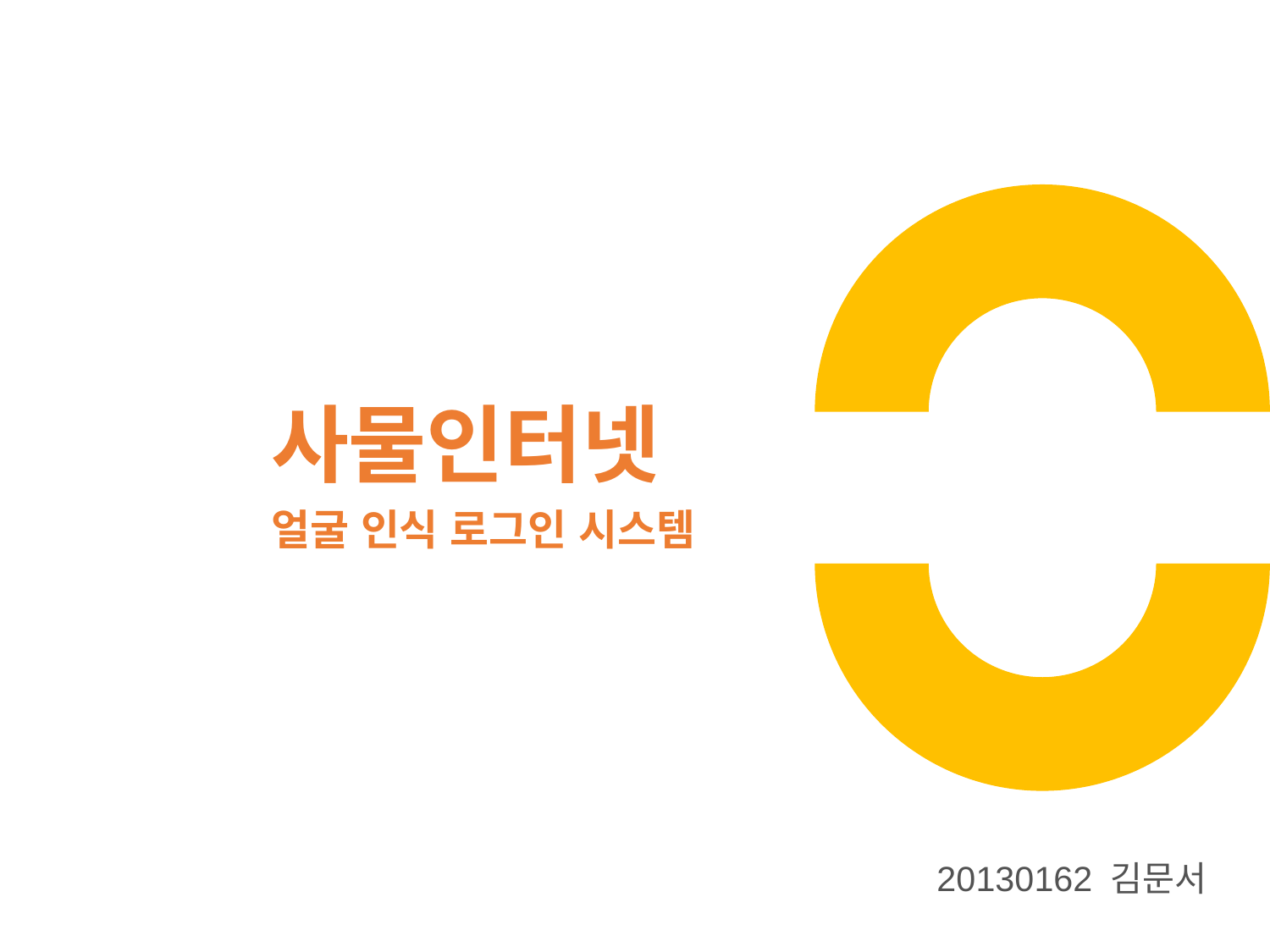

# 사물인터넷
얼굴 인식 로그인 시스템
20130162 김문서